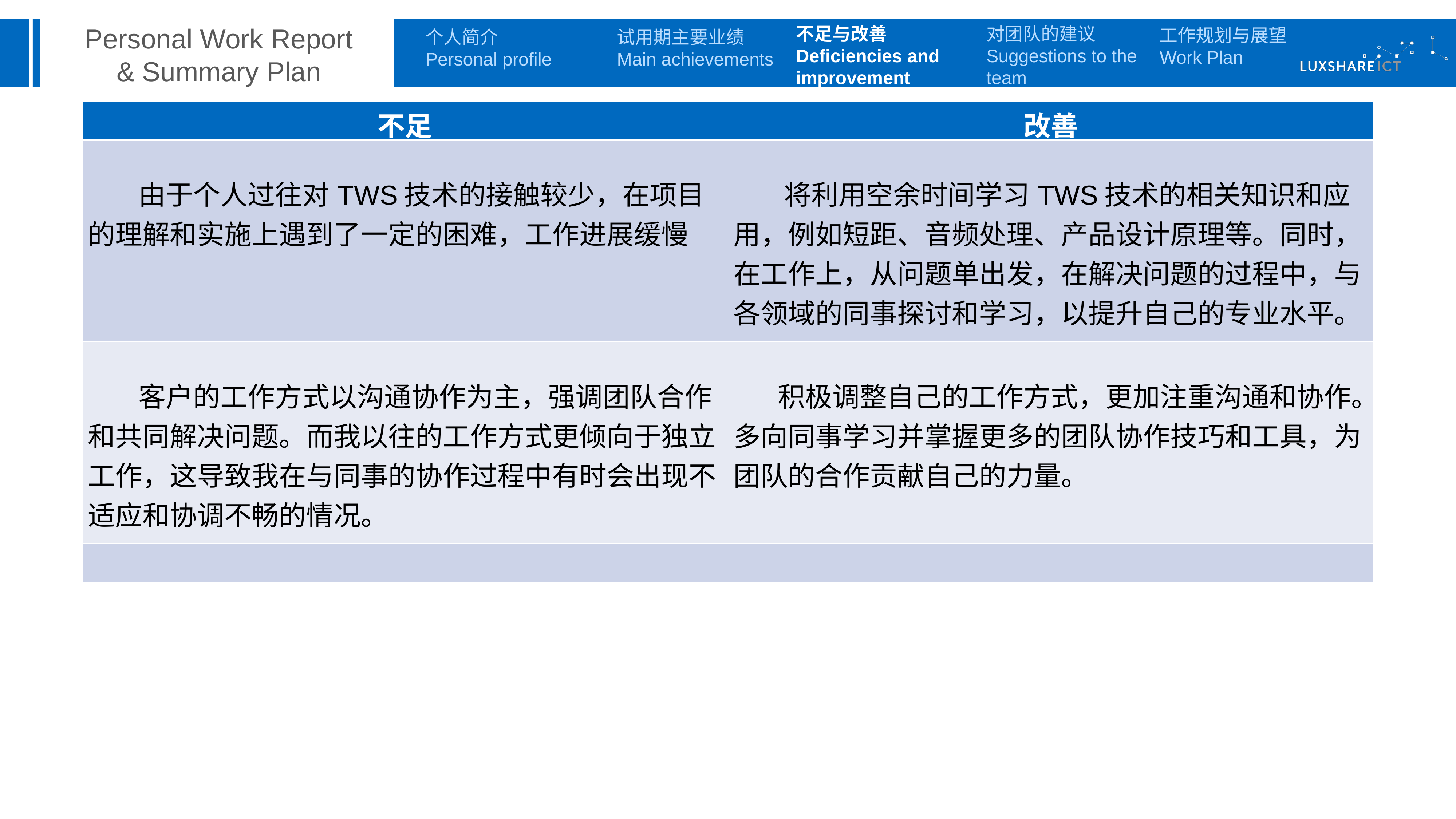

不足与改善
Deficiencies and improvement
对团队的建议
Suggestions to the team
工作规划与展望
Work Plan
个人简介
Personal profile

试用期主要业绩
Main achievements
| 不足 | 改善 |
| --- | --- |
| 由于个人过往对TWS技术的接触较少，在项目的理解和实施上遇到了一定的困难，工作进展缓慢 | 将利用空余时间学习TWS技术的相关知识和应用，例如短距、音频处理、产品设计原理等。同时，在工作上，从问题单出发，在解决问题的过程中，与各领域的同事探讨和学习，以提升自己的专业水平。 |
| 客户的工作方式以沟通协作为主，强调团队合作和共同解决问题。而我以往的工作方式更倾向于独立工作，这导致我在与同事的协作过程中有时会出现不适应和协调不畅的情况。 | 积极调整自己的工作方式，更加注重沟通和协作。多向同事学习并掌握更多的团队协作技巧和工具，为团队的合作贡献自己的力量。 |
|  |  |